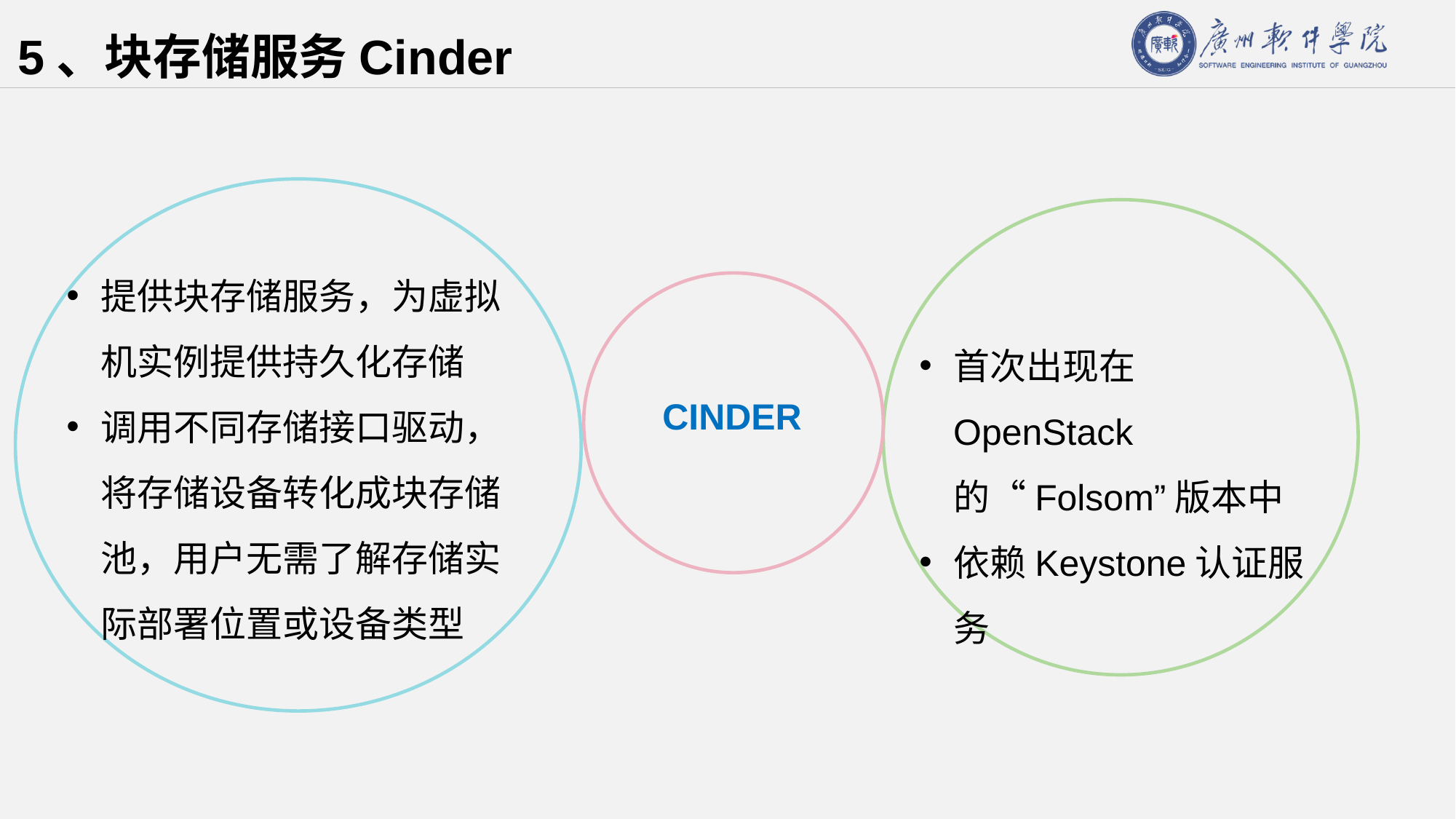

# 5、块存储服务Cinder

提供块存储服务，为虚拟机实例提供持久化存储
调用不同存储接口驱动，将存储设备转化成块存储池，用户无需了解存储实际部署位置或设备类型

首次出现在OpenStack的“Folsom”版本中
依赖Keystone认证服务
CINDER